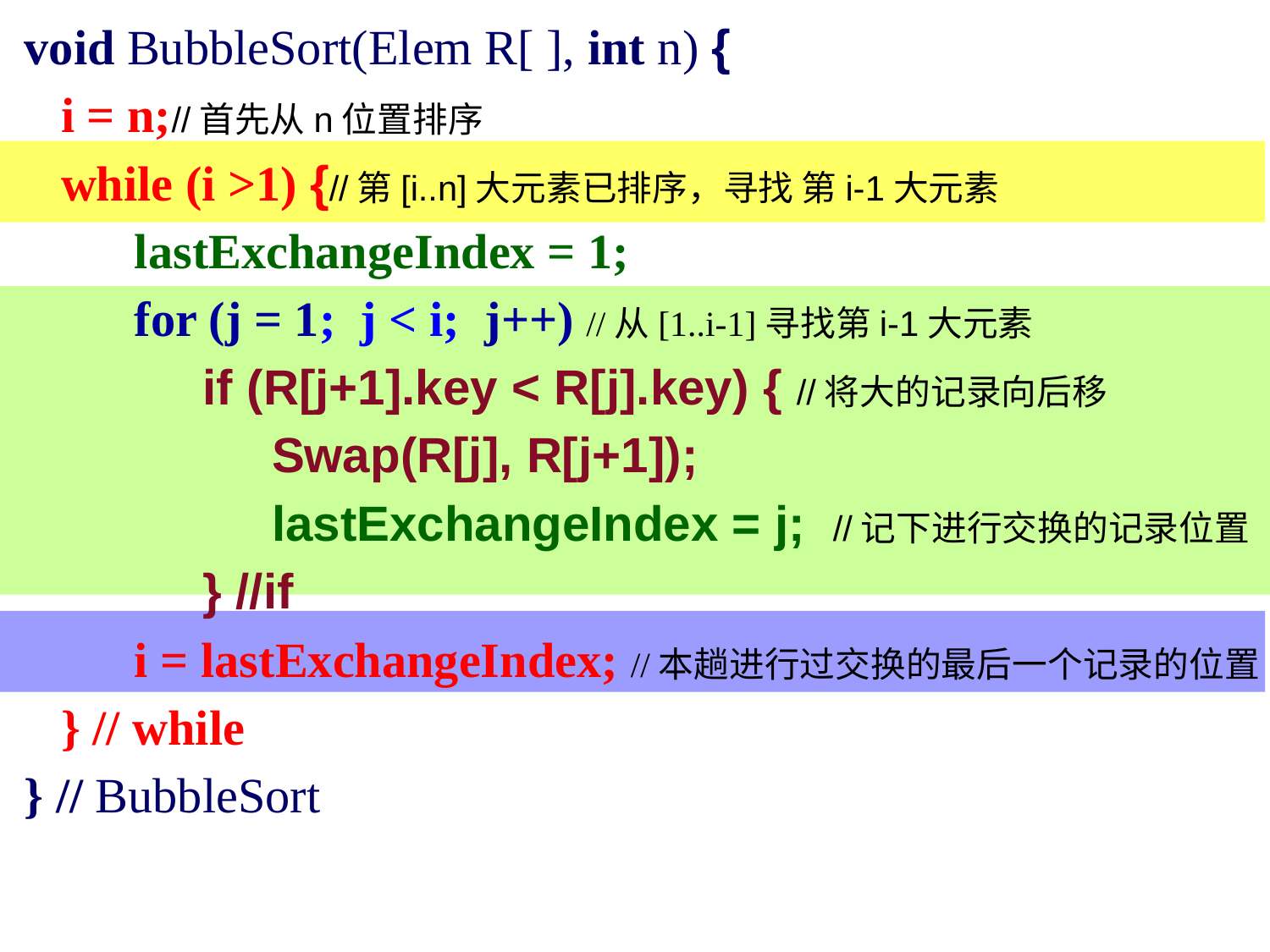

void BubbleSort(Elem R[ ], int n) {
   i = n;//首先从n位置排序
   while (i >1) {//第[i..n]大元素已排序，寻找 第i-1大元素
         lastExchangeIndex = 1;
         for (j = 1;  j < i;  j++) //从[1..i-1]寻找第i-1大元素
             if (R[j+1].key < R[j].key) { //将大的记录向后移
                  Swap(R[j], R[j+1]);
                  lastExchangeIndex = j;  //记下进行交换的记录位置
             } //if
         i = lastExchangeIndex; //本趟进行过交换的最后一个记录的位置
   } // while
} // BubbleSort